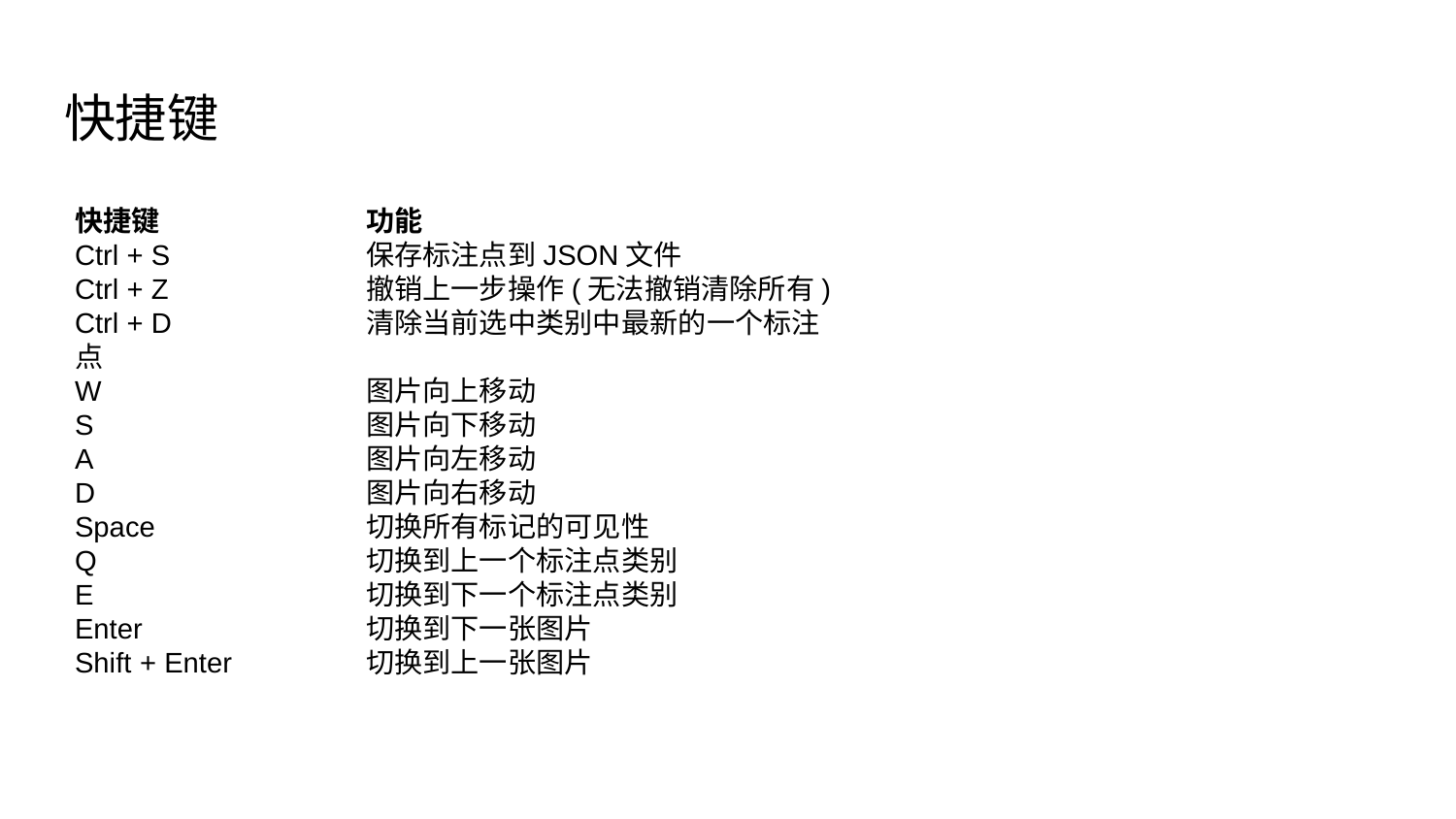

# 快捷键
快捷键      		功能
Ctrl + S   		保存标注点到JSON文件
Ctrl + Z   		撤销上一步操作(无法撤销清除所有)
Ctrl + D   		清除当前选中类别中最新的一个标注点
W          		图片向上移动
S          		图片向下移动
A          		图片向左移动
D          		图片向右移动
Space      		切换所有标记的可见性
Q          		切换到上一个标注点类别
E          		切换到下一个标注点类别
Enter      		切换到下一张图片
Shift + Enter  	切换到上一张图片